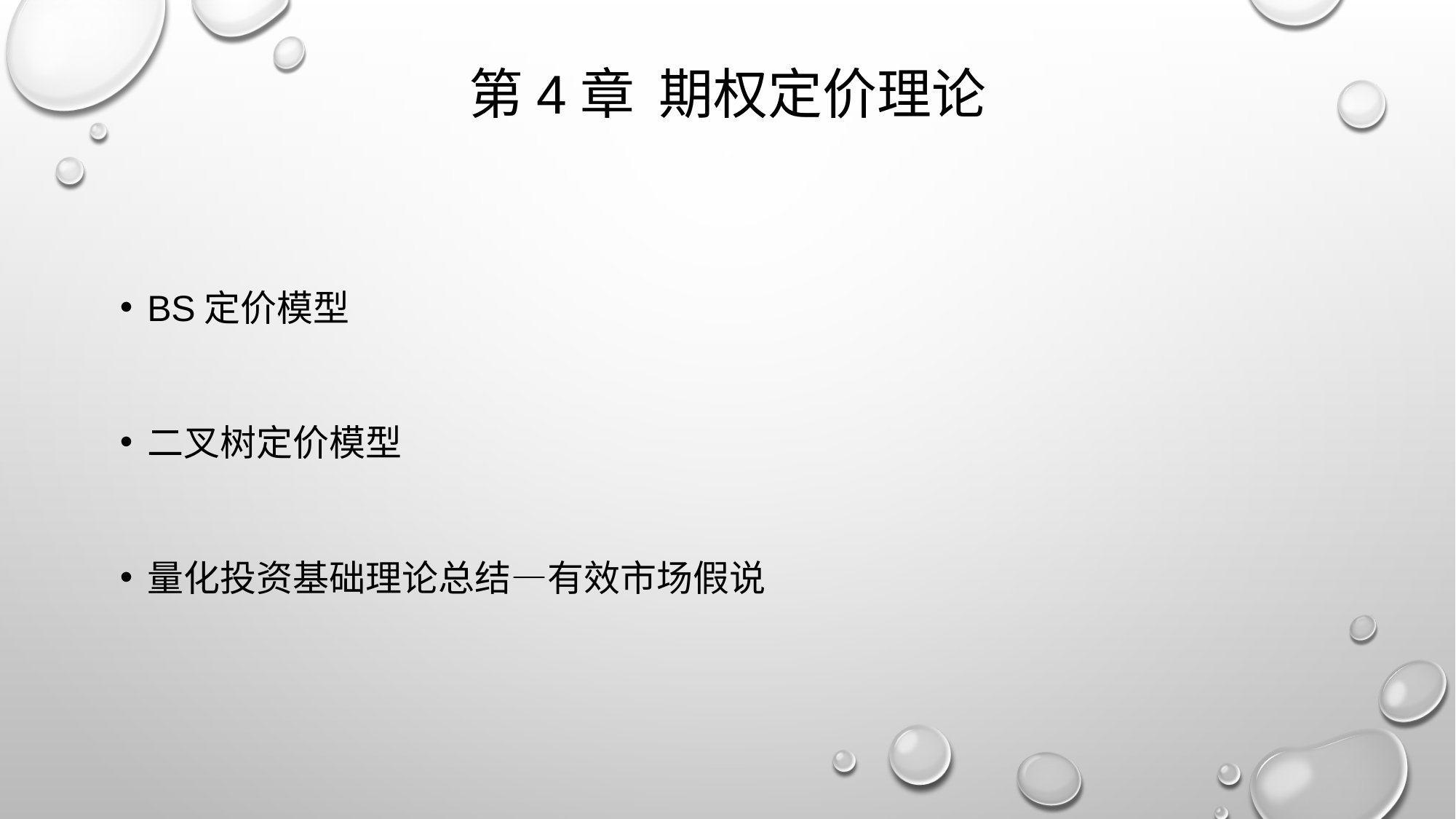

# 第4章  期权定价理论
BS定价模型

二叉树定价模型

量化投资基础理论总结—有效市场假说